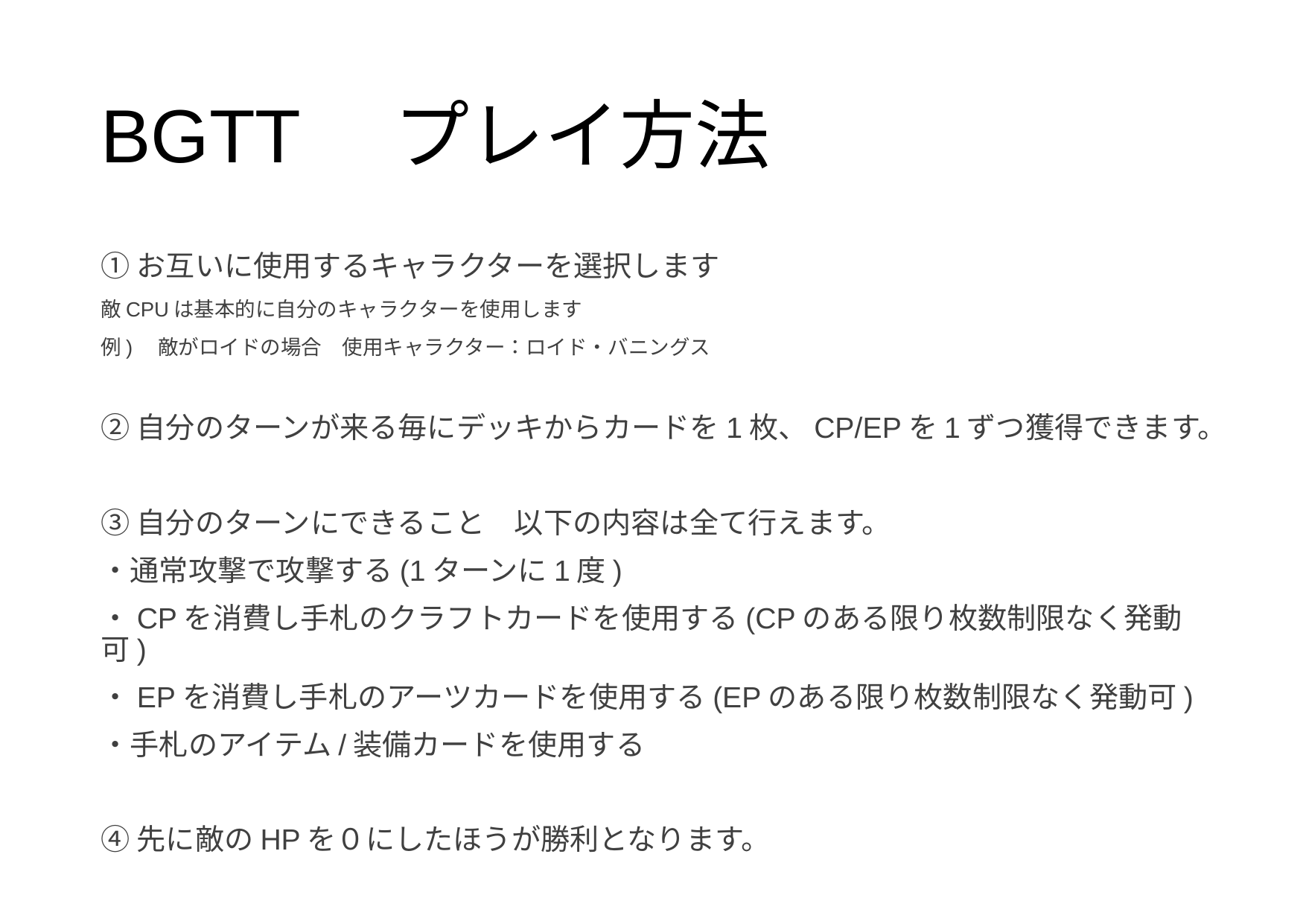

# BGTT　プレイ方法
①お互いに使用するキャラクターを選択します
敵CPUは基本的に自分のキャラクターを使用します
例)　敵がロイドの場合　使用キャラクター：ロイド・バニングス

②自分のターンが来る毎にデッキからカードを1枚、CP/EPを1ずつ獲得できます。

③自分のターンにできること　以下の内容は全て行えます。
・通常攻撃で攻撃する(1ターンに1度)
・CPを消費し手札のクラフトカードを使用する(CPのある限り枚数制限なく発動可)
・EPを消費し手札のアーツカードを使用する(EPのある限り枚数制限なく発動可)
・手札のアイテム/装備カードを使用する

④先に敵のHPを０にしたほうが勝利となります。